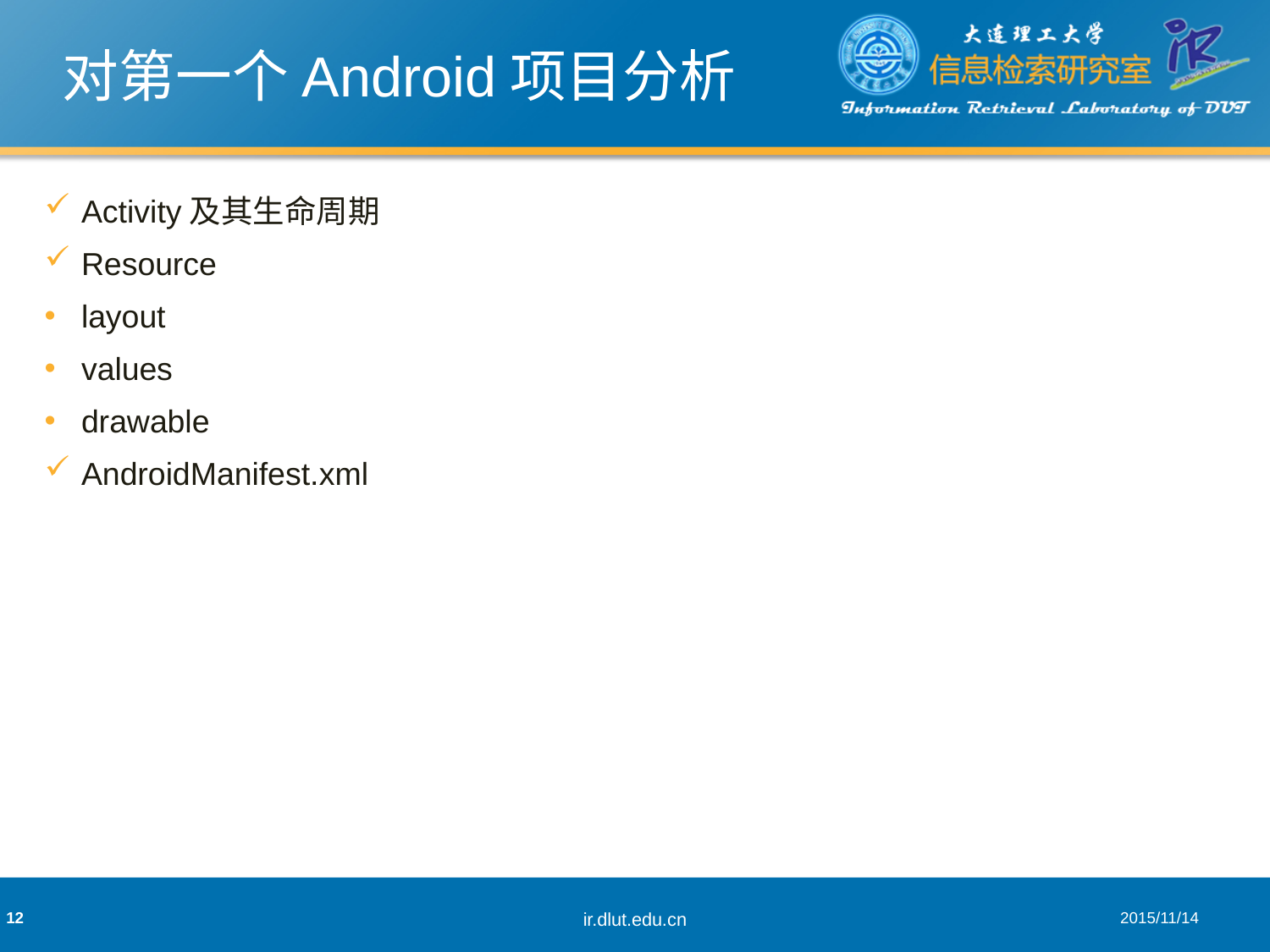

# 对第一个Android项目分析
Activity及其生命周期
Resource
layout
values
drawable
AndroidManifest.xml